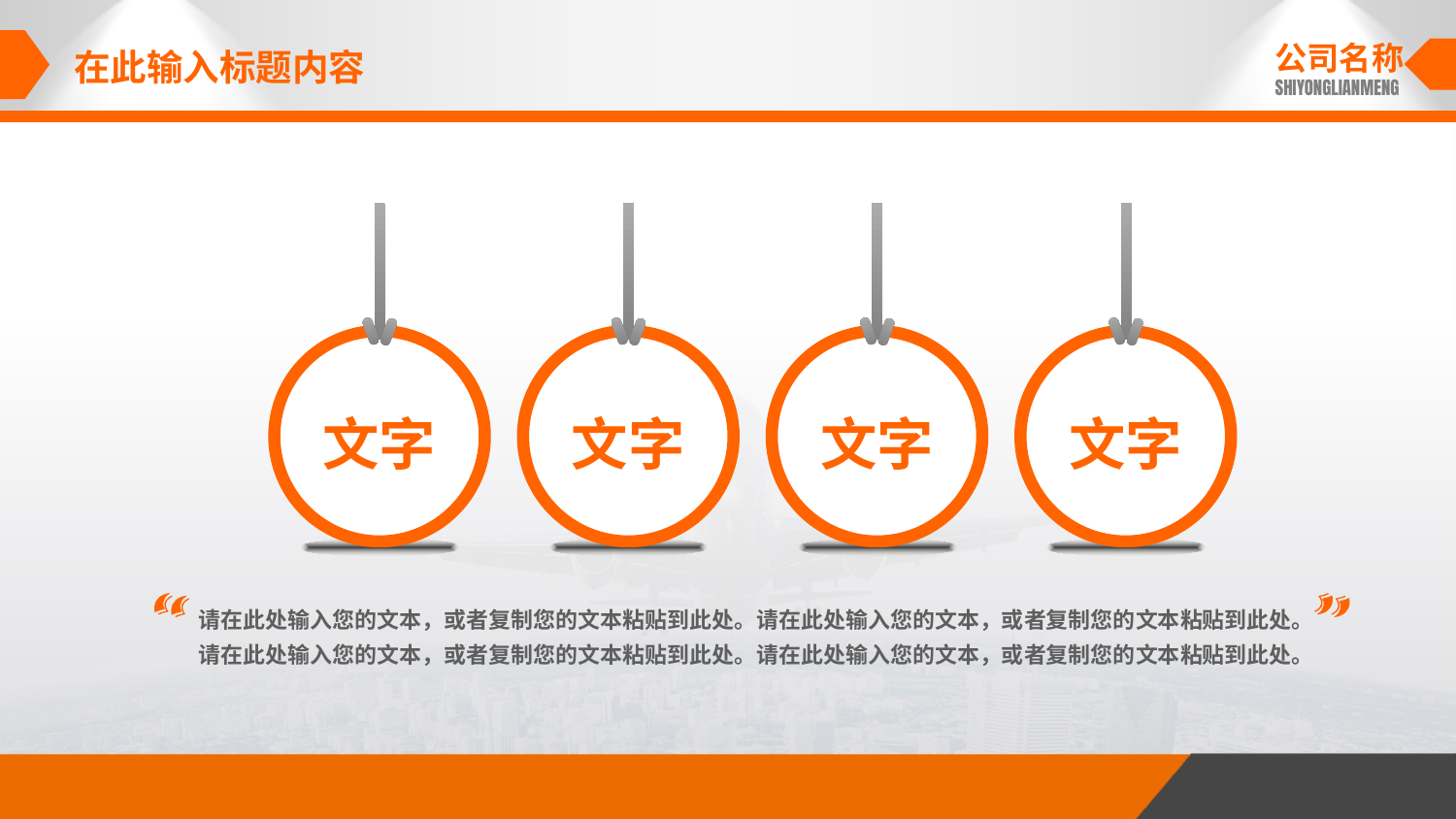

公司名称
SHIYONGLIANMENG

在此输入标题内容

文字

文字

文字

文字

请在此处输入您的文本，或者复制您的文本粘贴到此处。请在此处输入您的文本，或者复制您的文本粘贴到此处。请在此处输入您的文本，或者复制您的文本粘贴到此处。请在此处输入您的文本，或者复制您的文本粘贴到此处。